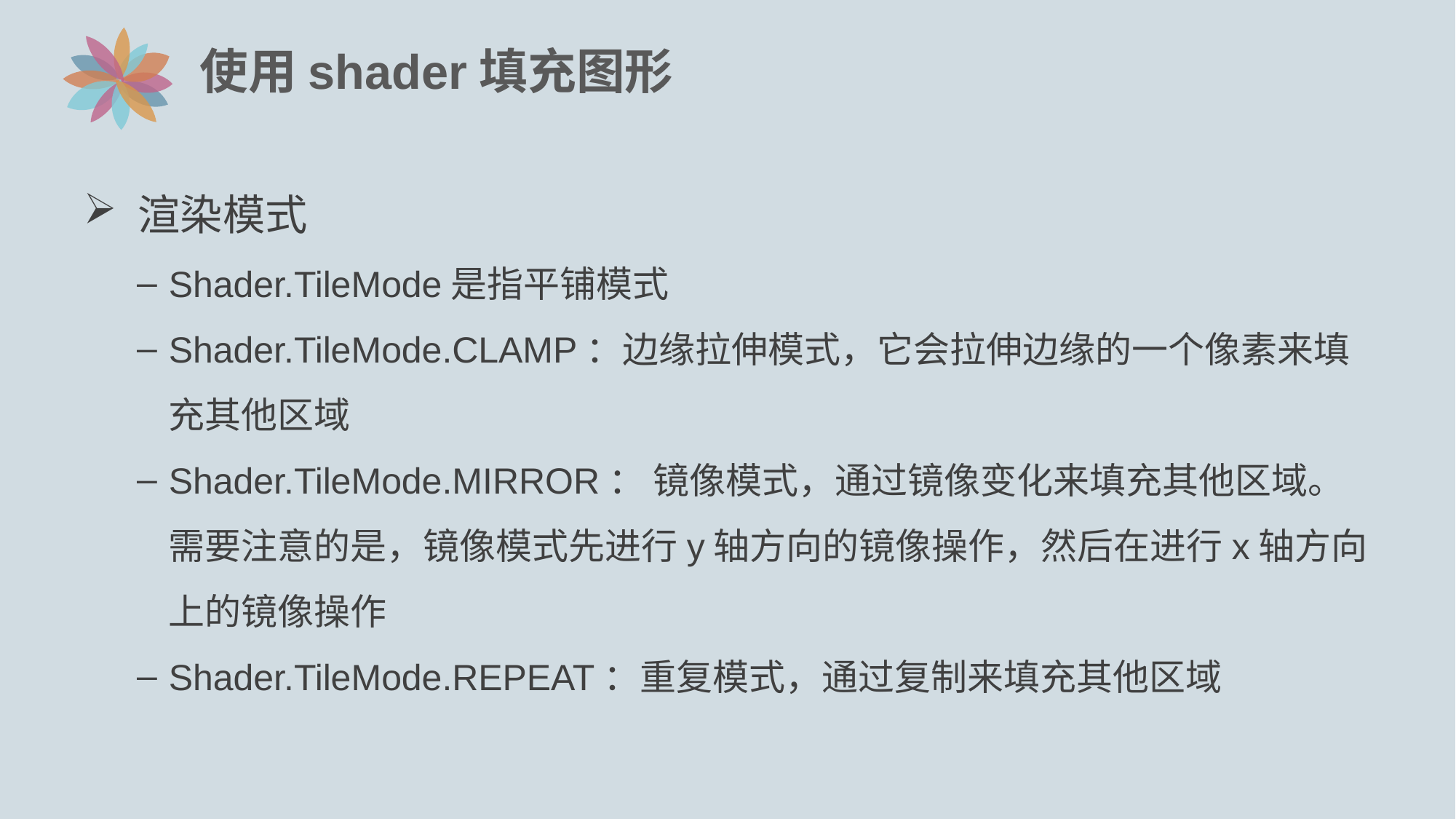

# 使用shader填充图形
渲染模式
Shader.TileMode是指平铺模式
Shader.TileMode.CLAMP：边缘拉伸模式，它会拉伸边缘的一个像素来填充其他区域
Shader.TileMode.MIRROR： 镜像模式，通过镜像变化来填充其他区域。需要注意的是，镜像模式先进行y轴方向的镜像操作，然后在进行x轴方向上的镜像操作
Shader.TileMode.REPEAT：重复模式，通过复制来填充其他区域